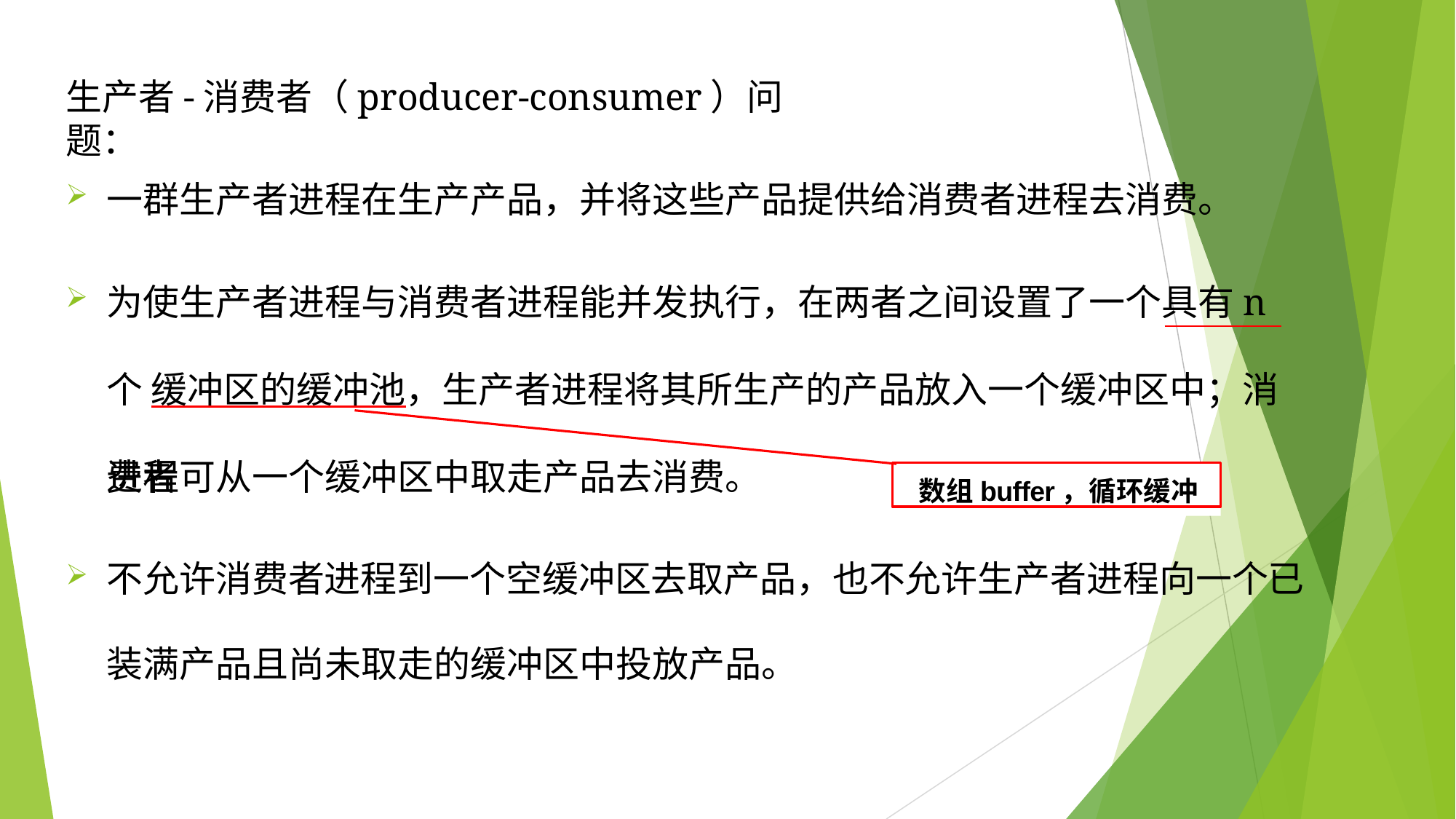

# 生产者-消费者（producer-consumer）问题：
一群生产者进程在生产产品，并将这些产品提供给消费者进程去消费。
为使生产者进程与消费者进程能并发执行，在两者之间设置了一个具有n个 缓冲区的缓冲池，生产者进程将其所生产的产品放入一个缓冲区中；消费者

进程可从一个缓冲区中取走产品去消费。
数组buffer，循环缓冲
不允许消费者进程到一个空缓冲区去取产品，也不允许生产者进程向一个已

装满产品且尚未取走的缓冲区中投放产品。